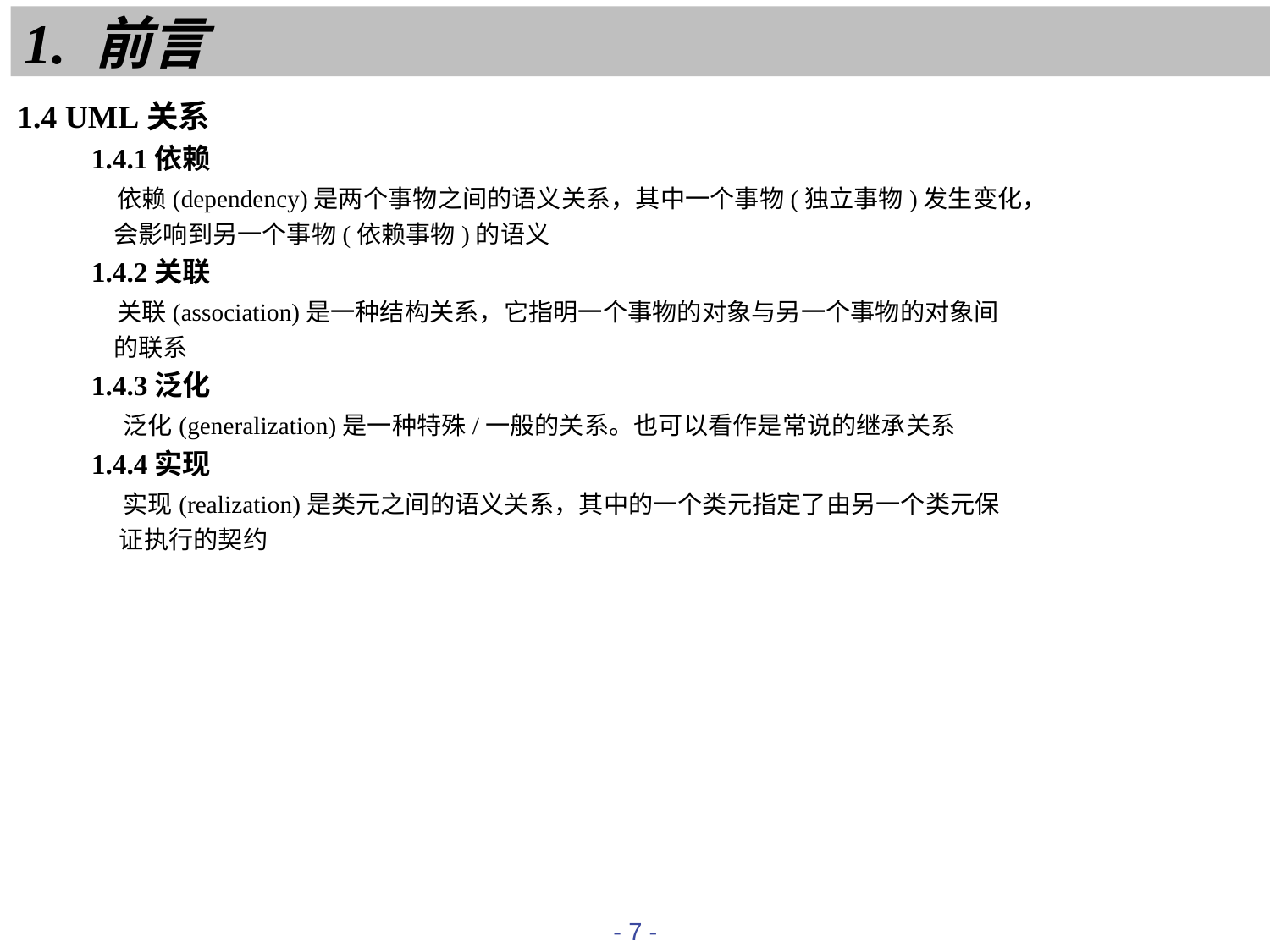

# 1. 前言
1.4 UML关系
1.4.1依赖
   依赖(dependency)是两个事物之间的语义关系，其中一个事物(独立事物)发生变化，
   会影响到另一个事物(依赖事物)的语义
1.4.2关联
   关联(association)是一种结构关系，它指明一个事物的对象与另一个事物的对象间
   的联系
1.4.3泛化
    泛化(generalization)是一种特殊/一般的关系。也可以看作是常说的继承关系
1.4.4实现
    实现(realization)是类元之间的语义关系，其中的一个类元指定了由另一个类元保
    证执行的契约